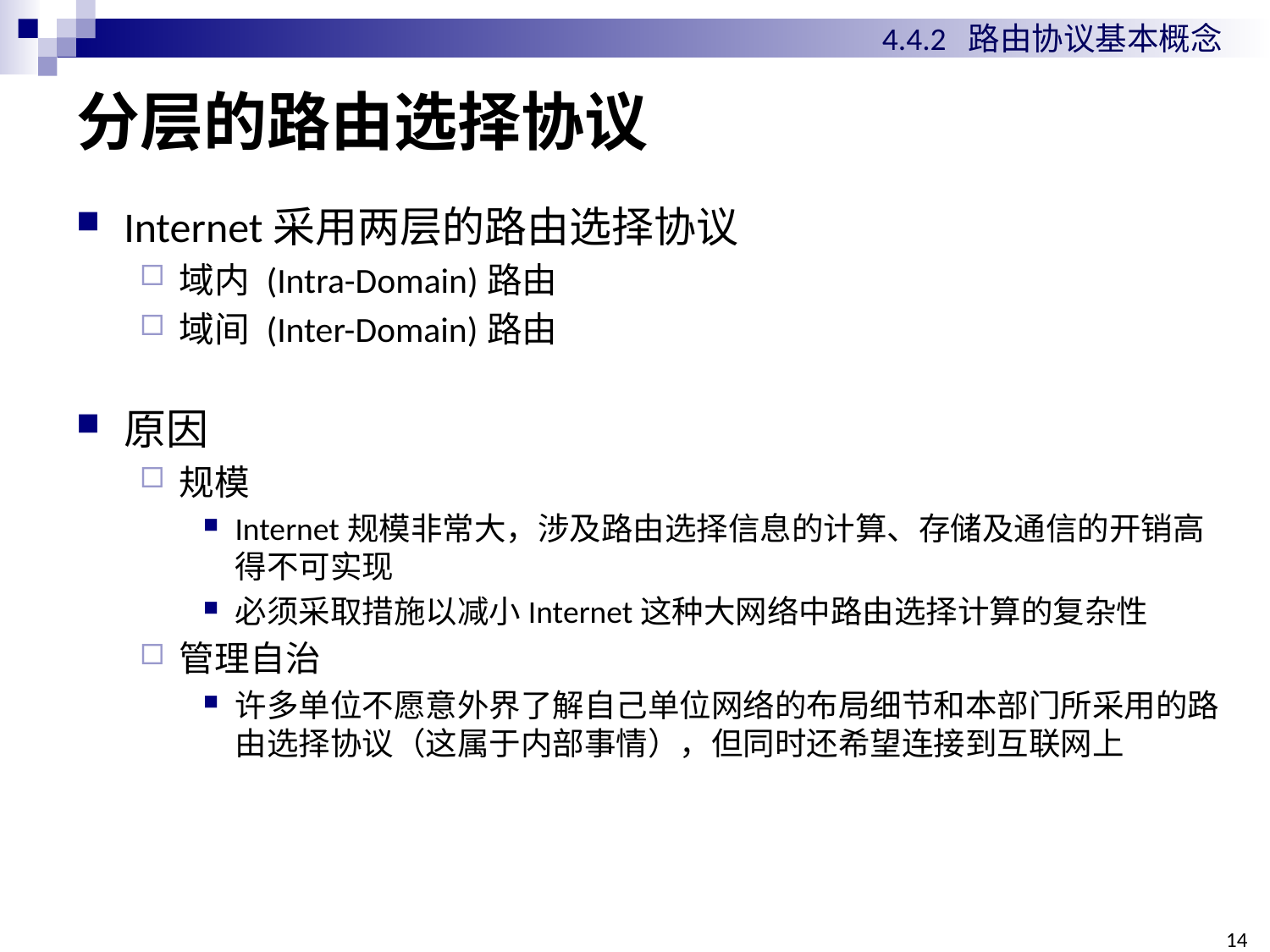

4.4.2  路由协议基本概念
# 分层的路由选择协议
Internet采用两层的路由选择协议
域内 (Intra-Domain)路由
域间 (Inter-Domain)路由
原因
规模
Internet规模非常大，涉及路由选择信息的计算、存储及通信的开销高得不可实现
必须采取措施以减小Internet这种大网络中路由选择计算的复杂性
管理自治
许多单位不愿意外界了解自己单位网络的布局细节和本部门所采用的路由选择协议（这属于内部事情），但同时还希望连接到互联网上
145